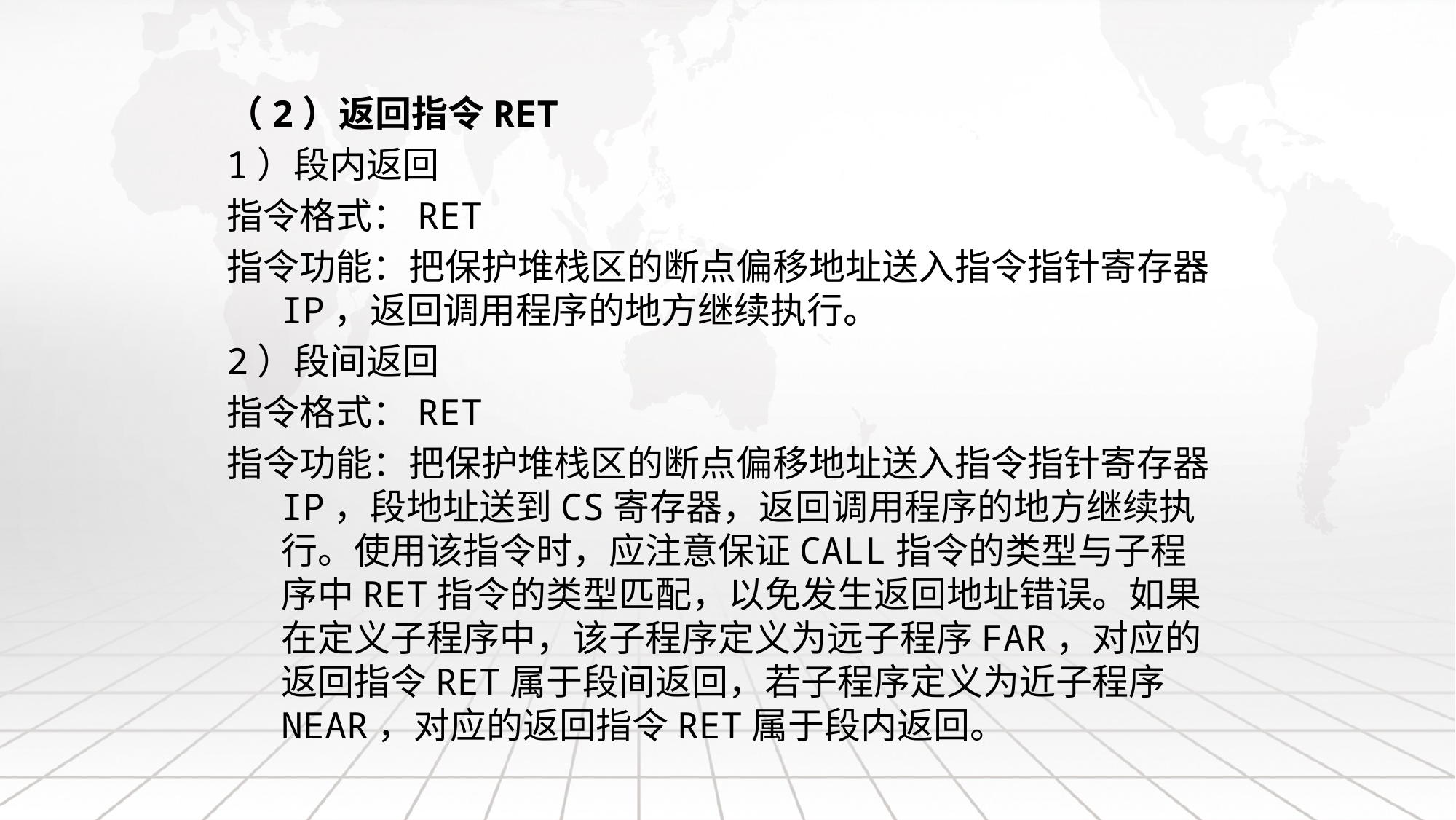

（2）返回指令RET
1）段内返回
指令格式：RET
指令功能：把保护堆栈区的断点偏移地址送入指令指针寄存器IP，返回调用程序的地方继续执行。
2）段间返回
指令格式：RET
指令功能：把保护堆栈区的断点偏移地址送入指令指针寄存器IP，段地址送到CS寄存器，返回调用程序的地方继续执行。使用该指令时，应注意保证CALL指令的类型与子程序中RET指令的类型匹配，以免发生返回地址错误。如果在定义子程序中，该子程序定义为远子程序FAR，对应的返回指令RET属于段间返回，若子程序定义为近子程序NEAR，对应的返回指令RET属于段内返回。